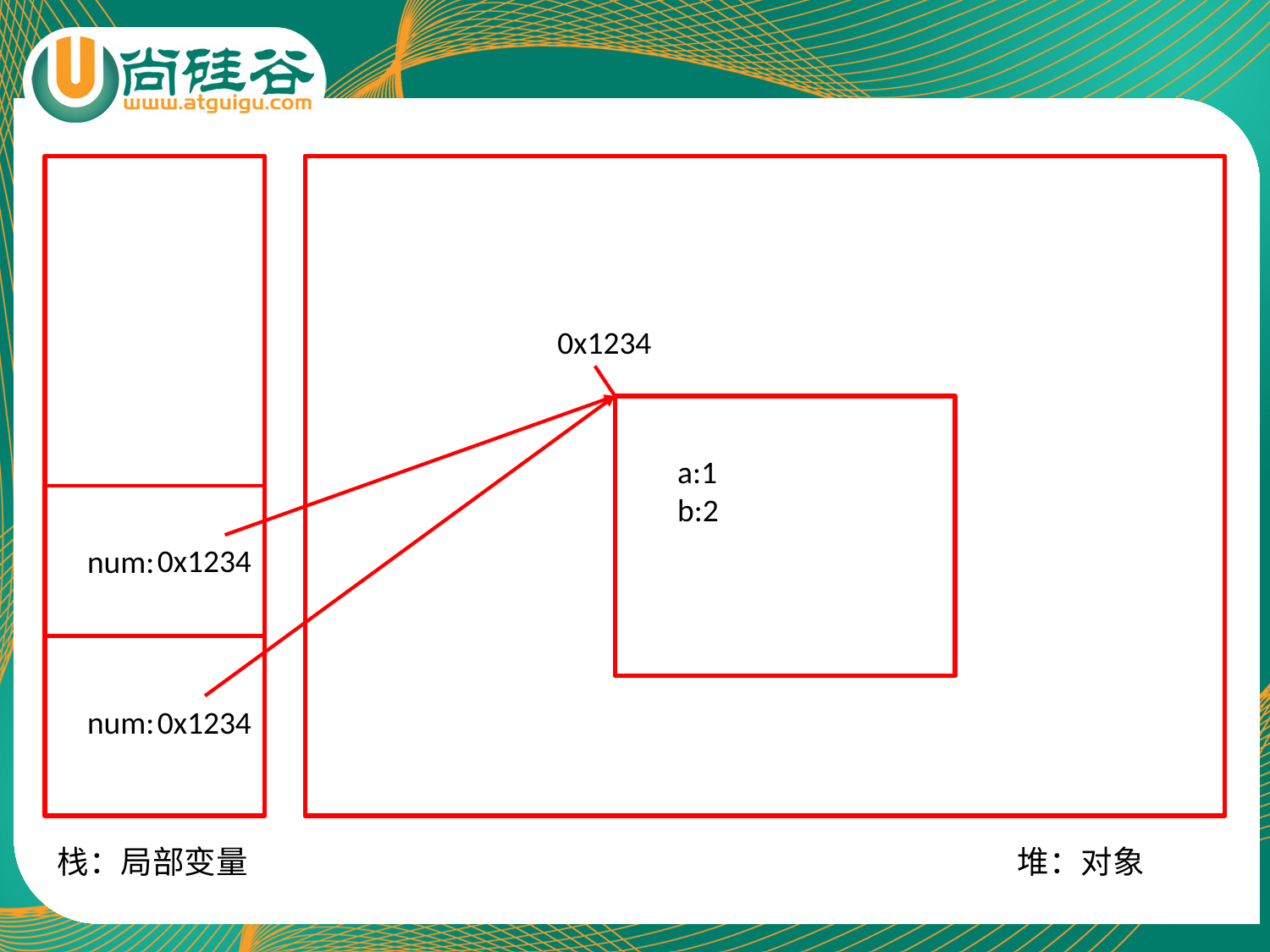

0x1234

a:1
b:2
add 的栈桢
0x1234
num:
main 的栈桢
num:
0x1234
栈：局部变量
堆：对象